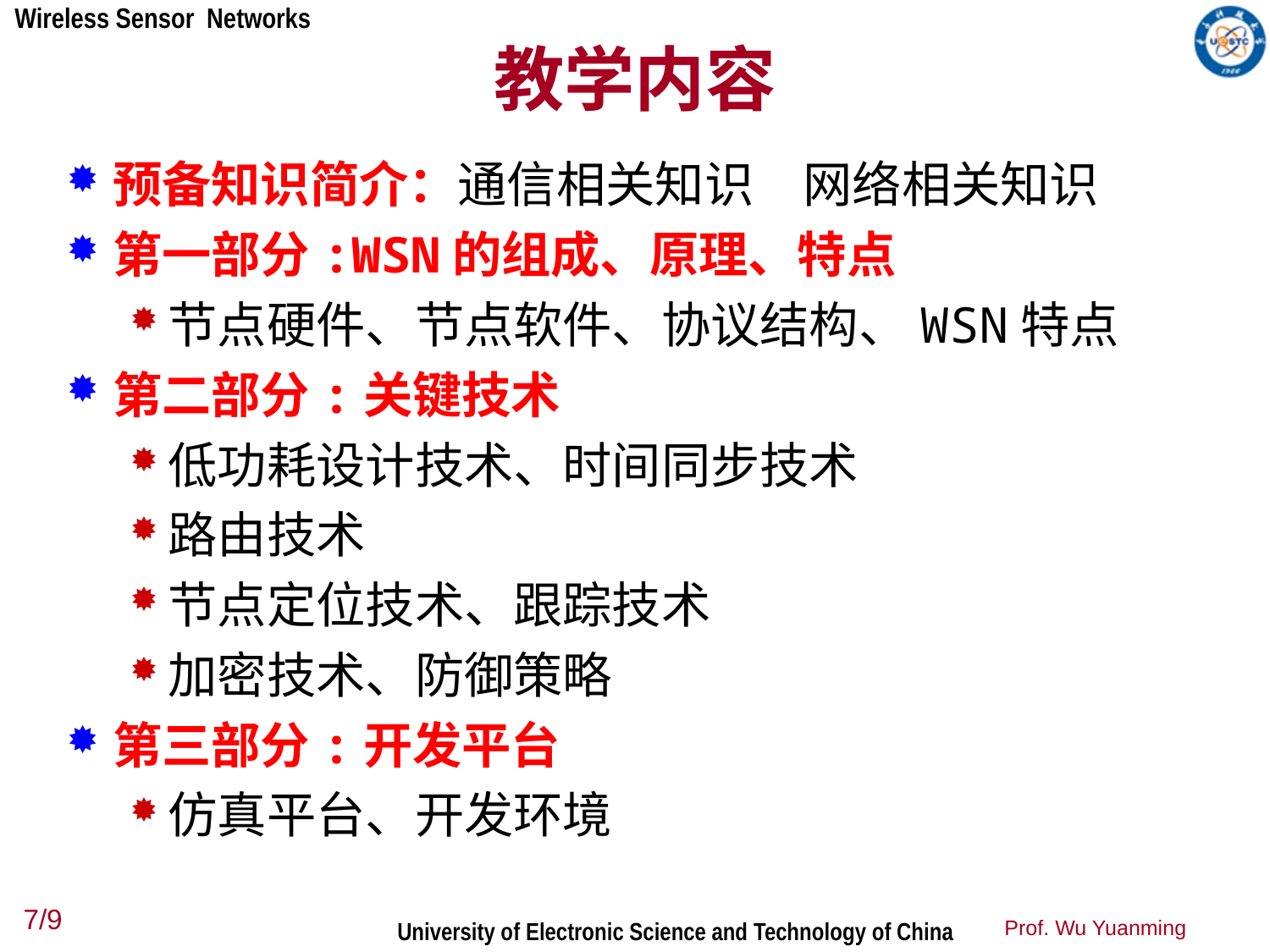

# 教学内容
预备知识简介：通信相关知识　网络相关知识
第一部分:WSN的组成、原理、特点
节点硬件、节点软件、协议结构、WSN特点
第二部分:关键技术
低功耗设计技术、时间同步技术
路由技术
节点定位技术、跟踪技术
加密技术、防御策略
第三部分:开发平台
仿真平台、开发环境
7/9
Prof. Wu Yuanming